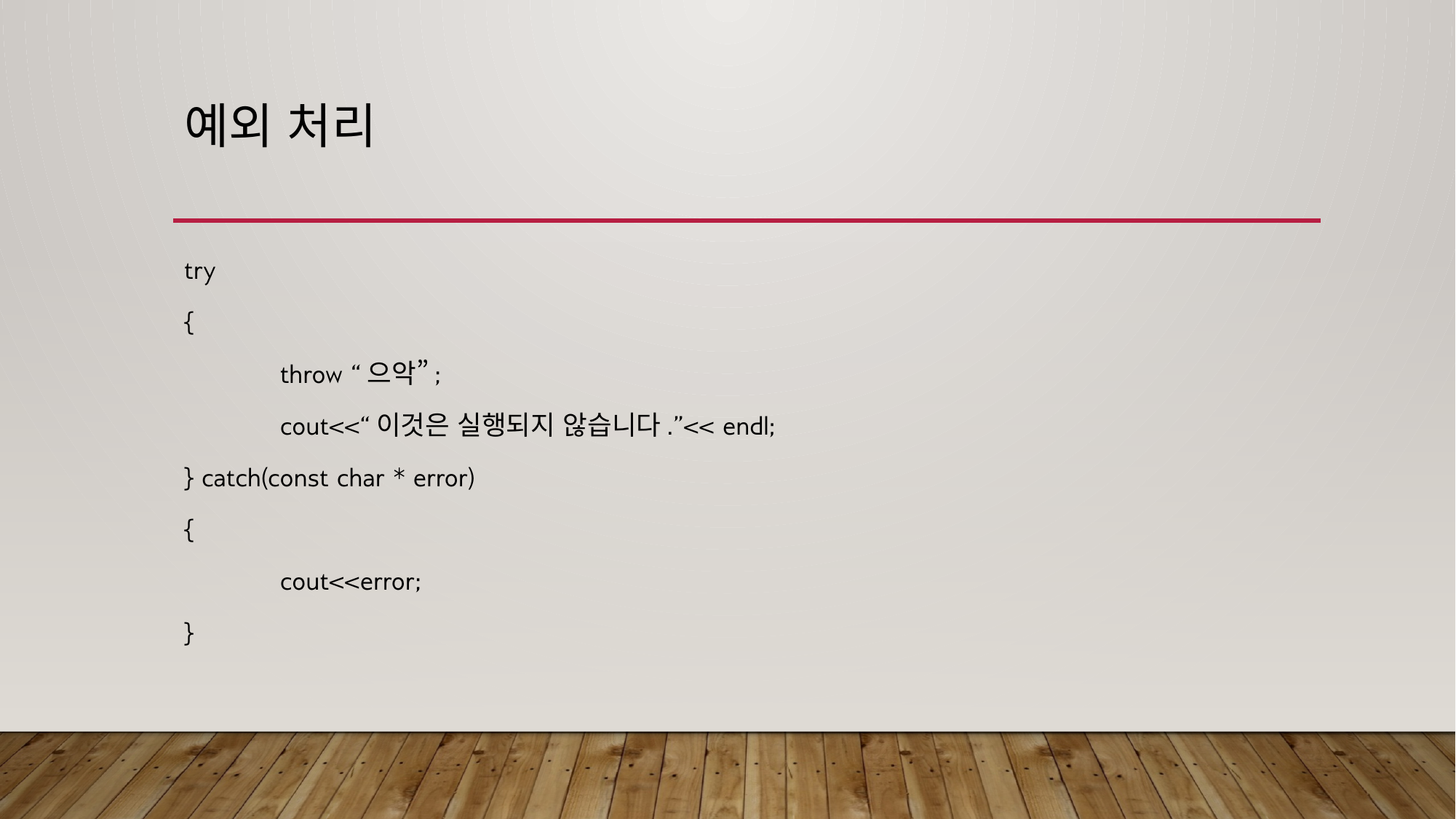

# 예외 처리
try
{
	throw “으악”;
	cout<<“이것은 실행되지 않습니다.”<< endl;
} catch(const char * error)
{
	cout<<error;
}